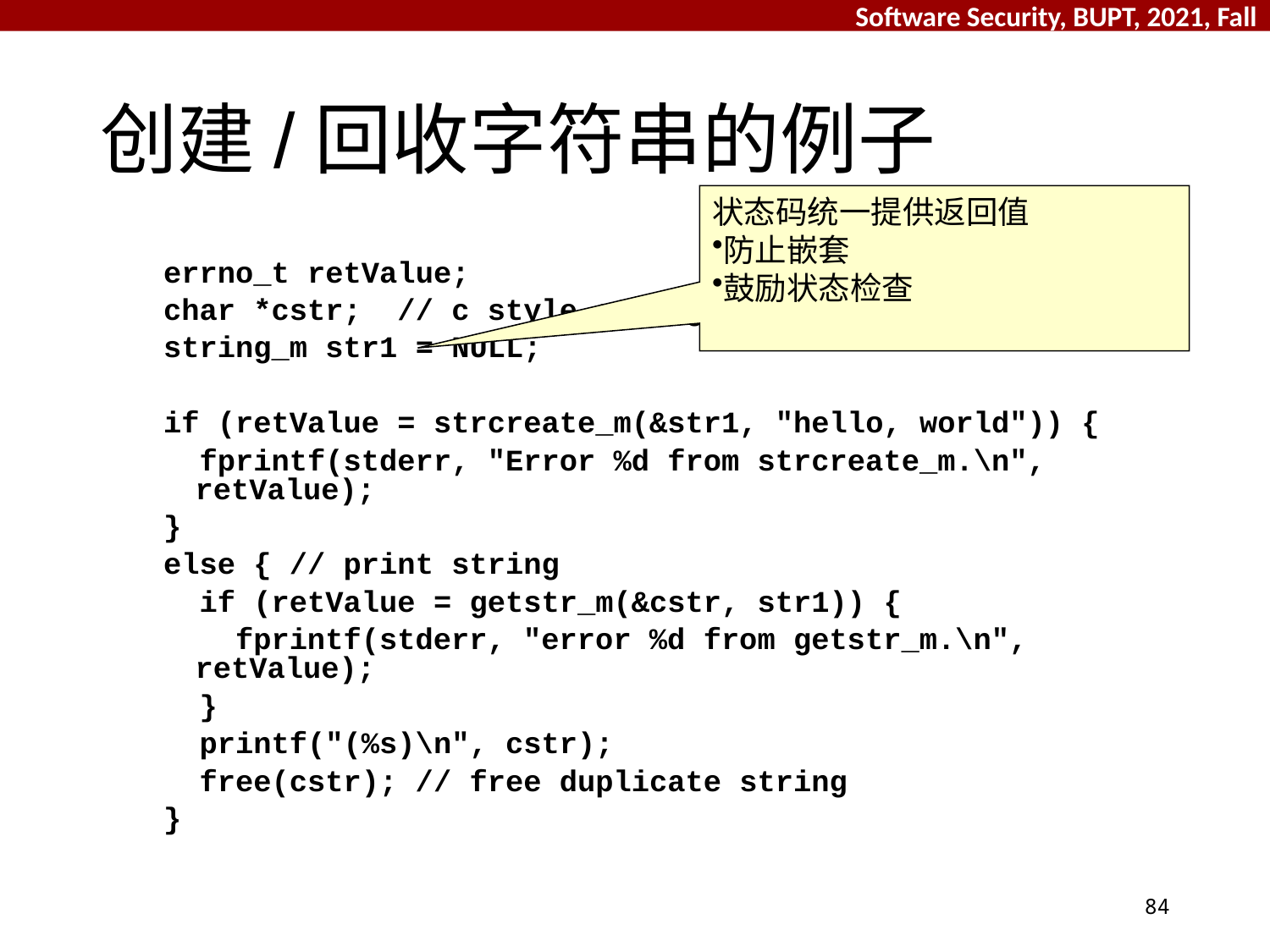

# 创建/回收字符串的例子
状态码统一提供返回值
防止嵌套
鼓励状态检查
errno_t retValue;
char *cstr;  // c style string
string_m str1 = NULL;

if (retValue = strcreate_m(&str1, "hello, world")) {
  fprintf(stderr, "Error %d from strcreate_m.\n", retValue);
}
else { // print string
  if (retValue = getstr_m(&cstr, str1)) {
    fprintf(stderr, "error %d from getstr_m.\n", retValue);
  }
  printf("(%s)\n", cstr);
  free(cstr); // free duplicate string
}
84